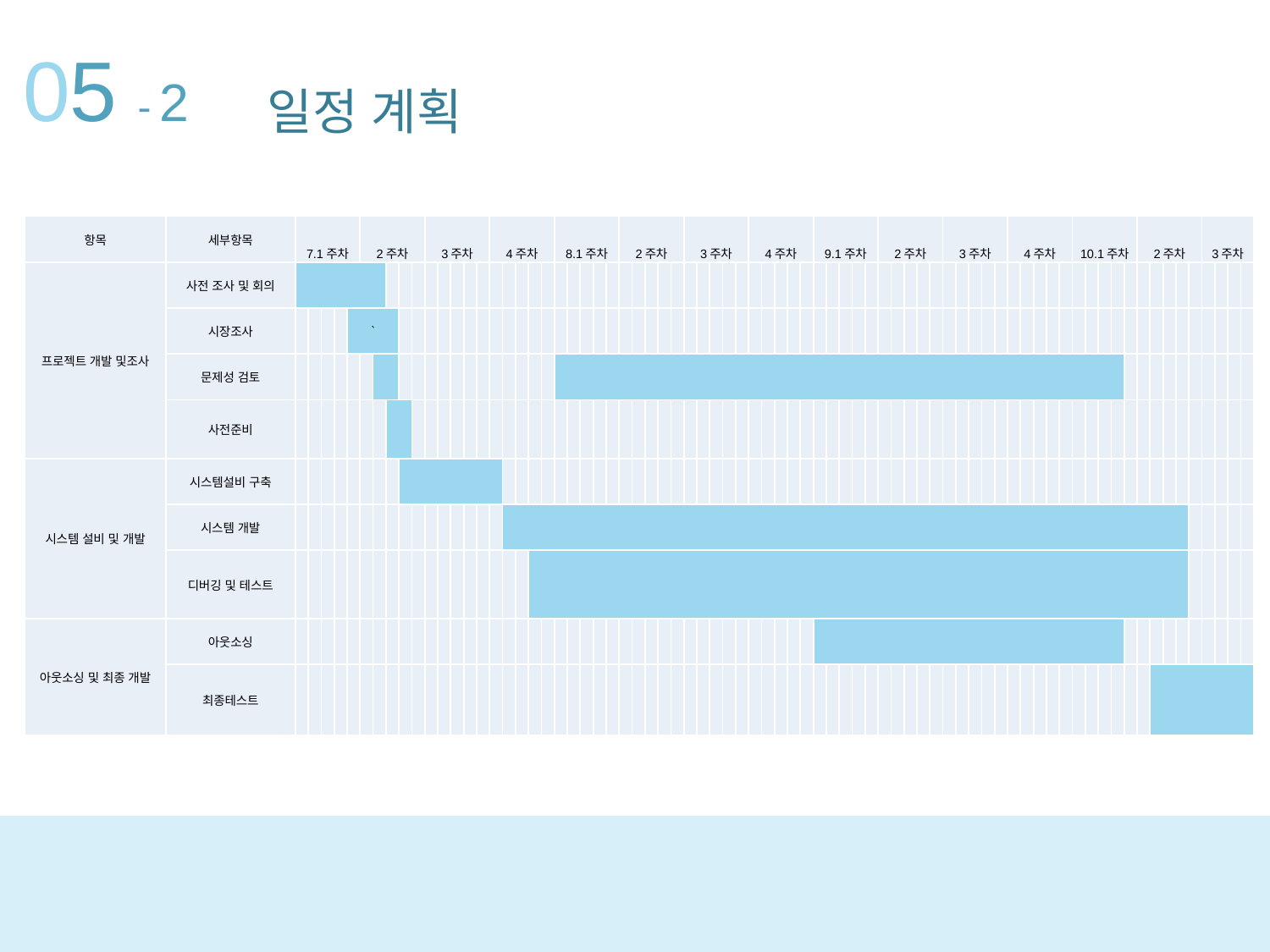

05 - 2
일정 계획

| 항목 | 세부항목 | 7.1주차 |  |  |  |  | 2주차 |  |  |  |  | 3주차 |  |  |  |  | 4주차 |  |  |  |  | 8.1주차 |  |  |  |  | 2주차 |  |  |  |  | 3주차 |  |  |  |  | 4주차 |  |  |  |  | 9.1주차 |  |  |  |  | 2주차 |  |  |  |  | 3주차 |  |  |  |  | 4주차 |  |  |  |  | 10.1주차 |  |  |  |  | 2주차 |  |  |  |  | 3주차 |  |  |  |
| --- | --- | --- | --- | --- | --- | --- | --- | --- | --- | --- | --- | --- | --- | --- | --- | --- | --- | --- | --- | --- | --- | --- | --- | --- | --- | --- | --- | --- | --- | --- | --- | --- | --- | --- | --- | --- | --- | --- | --- | --- | --- | --- | --- | --- | --- | --- | --- | --- | --- | --- | --- | --- | --- | --- | --- | --- | --- | --- | --- | --- | --- | --- | --- | --- | --- | --- | --- | --- | --- | --- | --- | --- | --- | --- | --- |
| 프로젝트 개발 및조사 | 사전 조사 및 회의 |  |  |  |  |  |  |  |  |  |  |  |  |  |  |  |  |  |  |  |  |  |  |  |  |  |  |  |  |  |  |  |  |  |  |  |  |  |  |  |  |  |  |  |  |  |  |  |  |  |  |  |  |  |  |  |  |  |  |  |  |  |  |  |  |  |  |  |  |  |  |  |  |  |  |
|  | 시장조사 |  |  |  |  | ` |  |  |  |  |  |  |  |  |  |  |  |  |  |  |  |  |  |  |  |  |  |  |  |  |  |  |  |  |  |  |  |  |  |  |  |  |  |  |  |  |  |  |  |  |  |  |  |  |  |  |  |  |  |  |  |  |  |  |  |  |  |  |  |  |  |  |  |  |  |
|  | 문제성 검토 |  |  |  |  |  |  |  |  |  |  |  |  |  |  |  |  |  |  |  |  |  |  |  |  |  |  |  |  |  |  |  |  |  |  |  |  |  |  |  |  |  |  |  |  |  |  |  |  |  |  |  |  |  |  |  |  |  |  |  |  |  |  |  |  |  |  |  |  |  |  |  |  |  |  |
|  | 사전준비 |  |  |  |  |  |  |  |  |  |  |  |  |  |  |  |  |  |  |  |  |  |  |  |  |  |  |  |  |  |  |  |  |  |  |  |  |  |  |  |  |  |  |  |  |  |  |  |  |  |  |  |  |  |  |  |  |  |  |  |  |  |  |  |  |  |  |  |  |  |  |  |  |  |  |
| 시스템 설비 및 개발 | 시스템설비 구축 |  |  |  |  |  |  |  |  |  |  |  |  |  |  |  |  |  |  |  |  |  |  |  |  |  |  |  |  |  |  |  |  |  |  |  |  |  |  |  |  |  |  |  |  |  |  |  |  |  |  |  |  |  |  |  |  |  |  |  |  |  |  |  |  |  |  |  |  |  |  |  |  |  |  |
|  | 시스템 개발 |  |  |  |  |  |  |  |  |  |  |  |  |  |  |  |  |  |  |  |  |  |  |  |  |  |  |  |  |  |  |  |  |  |  |  |  |  |  |  |  |  |  |  |  |  |  |  |  |  |  |  |  |  |  |  |  |  |  |  |  |  |  |  |  |  |  |  |  |  |  |  |  |  |  |
|  | 디버깅 및 테스트 |  |  |  |  |  |  |  |  |  |  |  |  |  |  |  |  |  |  |  |  |  |  |  |  |  |  |  |  |  |  |  |  |  |  |  |  |  |  |  |  |  |  |  |  |  |  |  |  |  |  |  |  |  |  |  |  |  |  |  |  |  |  |  |  |  |  |  |  |  |  |  |  |  |  |
| 아웃소싱 및 최종 개발 | 아웃소싱 |  |  |  |  |  |  |  |  |  |  |  |  |  |  |  |  |  |  |  |  |  |  |  |  |  |  |  |  |  |  |  |  |  |  |  |  |  |  |  |  |  |  |  |  |  |  |  |  |  |  |  |  |  |  |  |  |  |  |  |  |  |  |  |  |  |  |  |  |  |  |  |  |  |  |
|  | 최종테스트 |  |  |  |  |  |  |  |  |  |  |  |  |  |  |  |  |  |  |  |  |  |  |  |  |  |  |  |  |  |  |  |  |  |  |  |  |  |  |  |  |  |  |  |  |  |  |  |  |  |  |  |  |  |  |  |  |  |  |  |  |  |  |  |  |  |  |  |  |  |  |  |  |  |  |